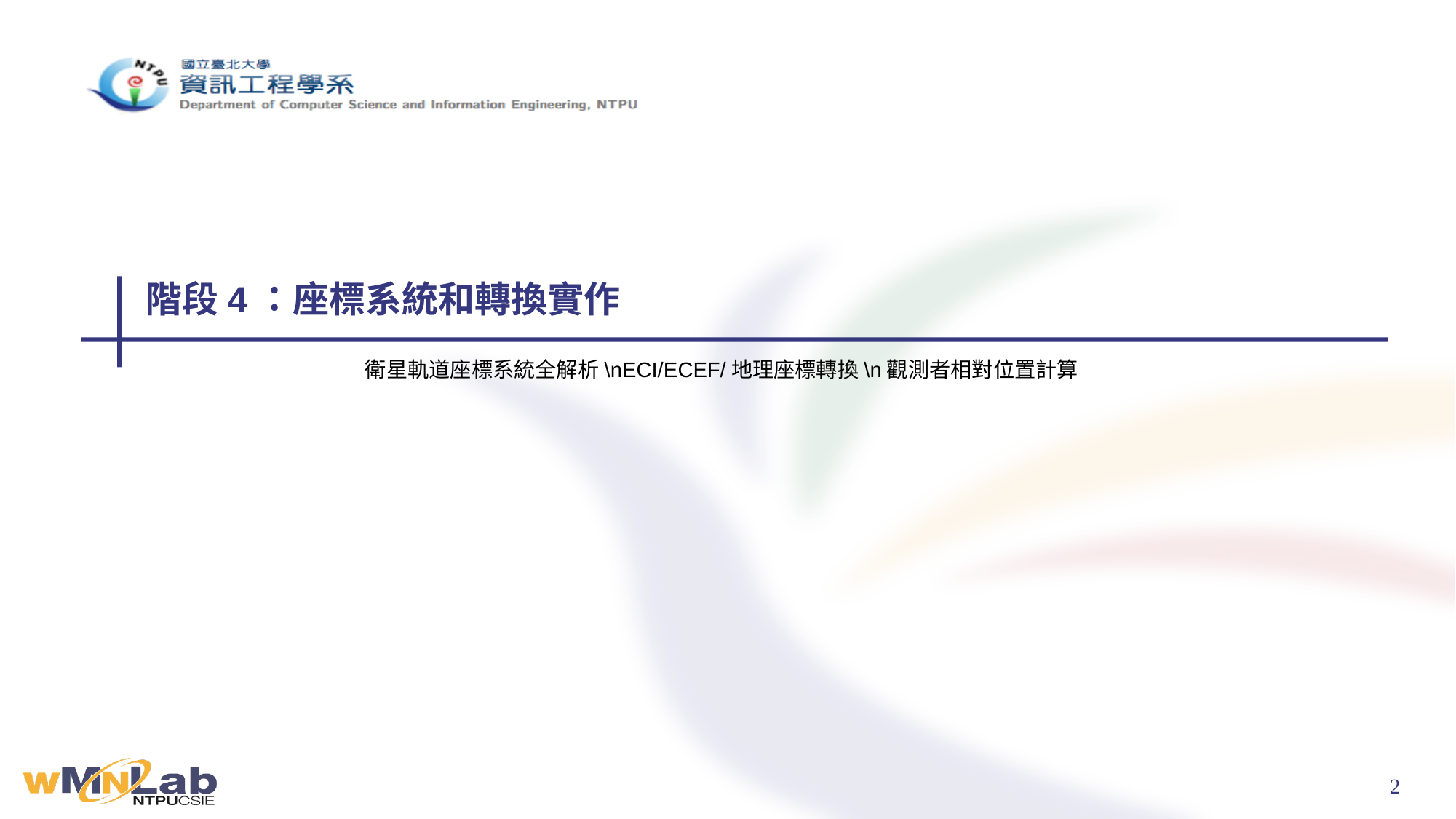

# 階段4：座標系統和轉換實作
衛星軌道座標系統全解析\nECI/ECEF/地理座標轉換\n觀測者相對位置計算